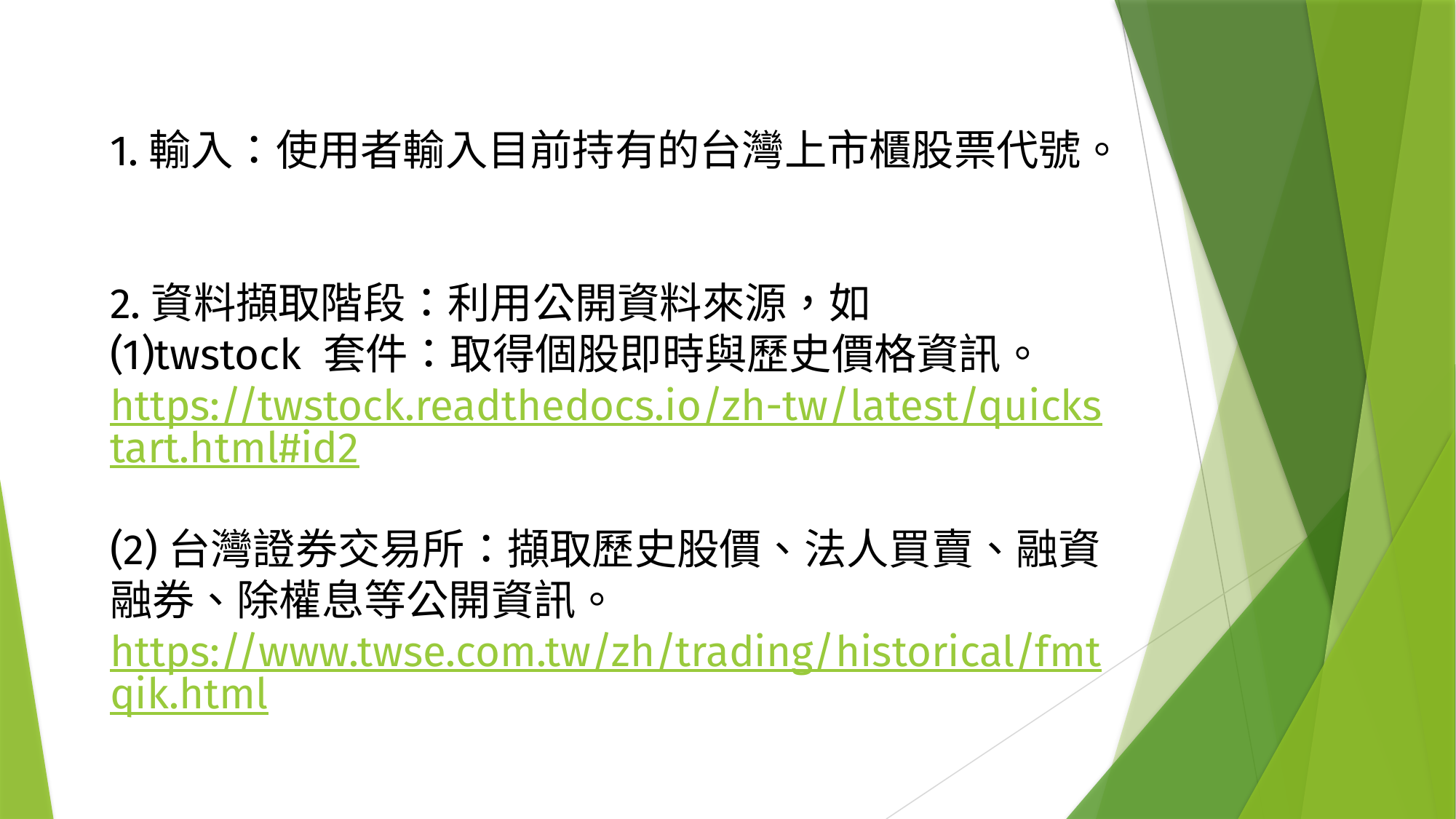

# 1.輸入：使用者輸入目前持有的台灣上市櫃股票代號。 2.資料擷取階段：利用公開資料來源，如 (1)twstock 套件：取得個股即時與歷史價格資訊。 https://twstock.readthedocs.io/zh-tw/latest/quickstart.html#id2 (2)台灣證券交易所：擷取歷史股價、法人買賣、融資融券、除權息等公開資訊。 https://www.twse.com.tw/zh/trading/historical/fmtqik.html